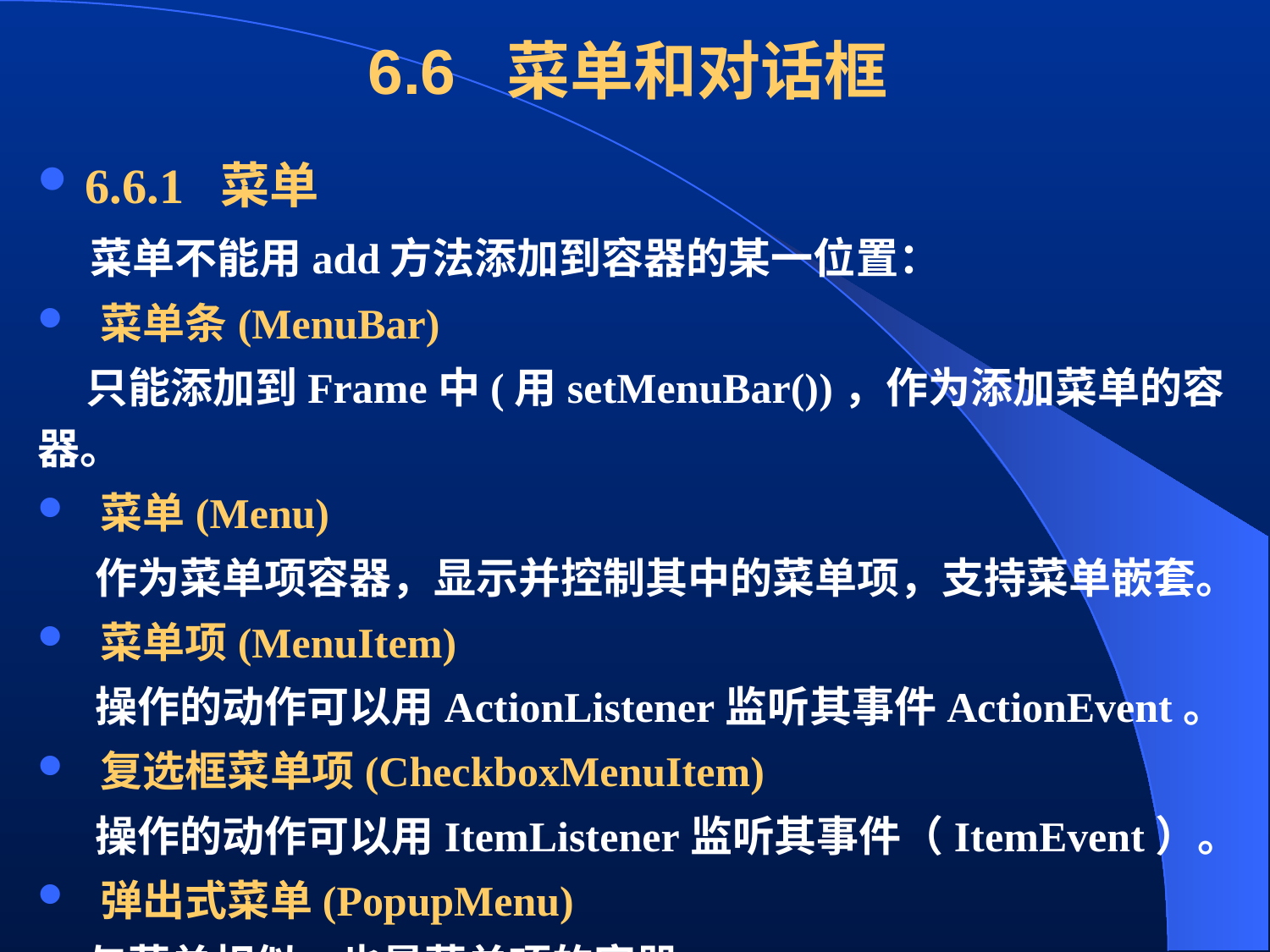

# 6.6  菜单和对话框
6.6.1  菜单
    菜单不能用add方法添加到容器的某一位置：
  菜单条(MenuBar)
    只能添加到Frame中(用setMenuBar())，作为添加菜单的容器。
  菜单(Menu)
     作为菜单项容器，显示并控制其中的菜单项，支持菜单嵌套。
  菜单项(MenuItem)
     操作的动作可以用ActionListener监听其事件ActionEvent。
  复选框菜单项(CheckboxMenuItem)
     操作的动作可以用ItemListener监听其事件（ItemEvent）。
  弹出式菜单(PopupMenu)
    与菜单相似，也是菜单项的容器。